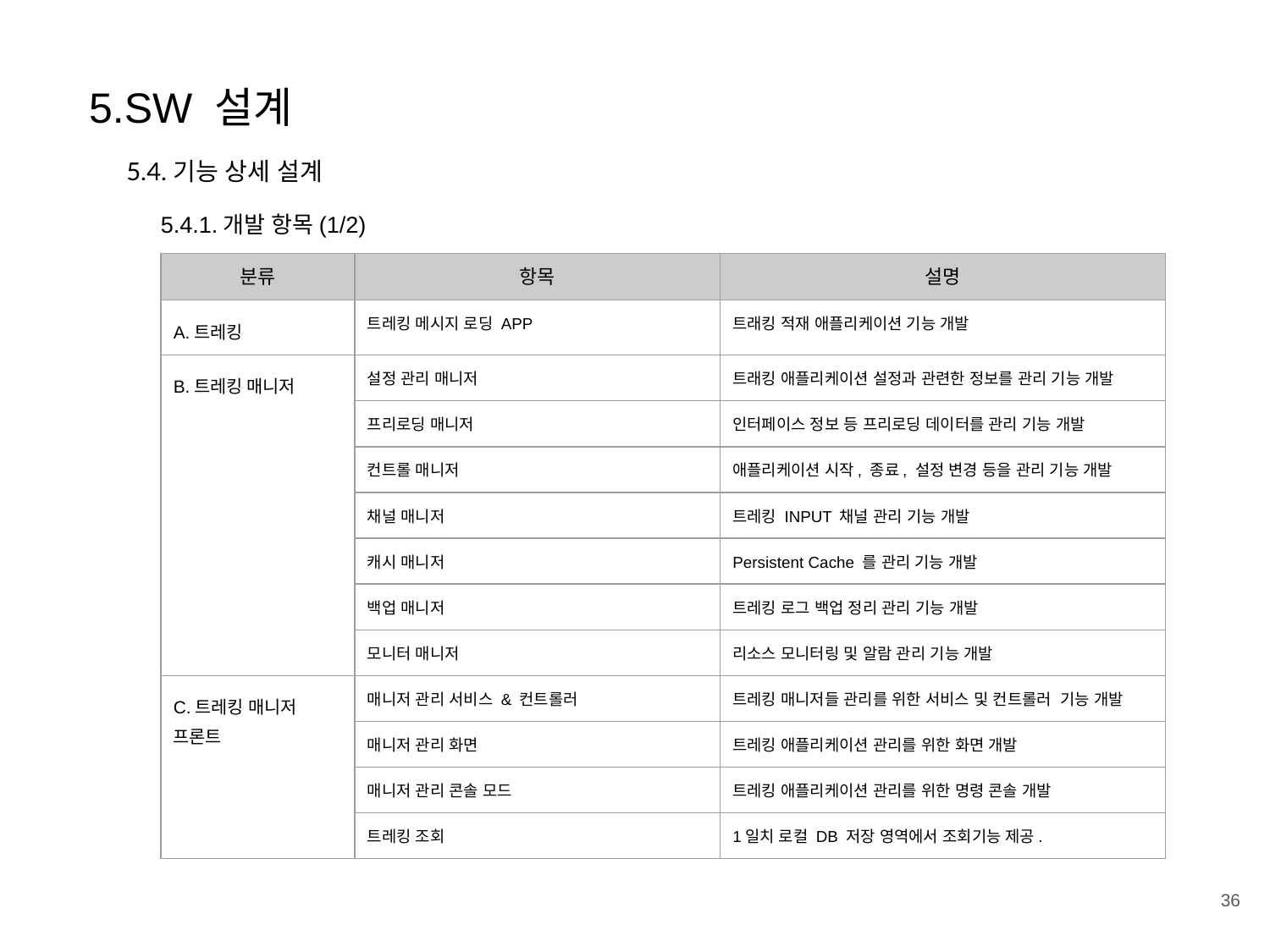

5.SW 설계
5.4.기능 상세 설계
5.4.1.개발 항목(1/2)

| 분류 | 항목 | 설명 |
| --- | --- | --- |
| A.트레킹 | 트레킹 메시지 로딩 APP | 트래킹 적재 애플리케이션 기능 개발 |
| B.트레킹 매니저 | 설정 관리 매니저 | 트래킹 애플리케이션 설정과 관련한 정보를 관리 기능 개발 |
|  | 프리로딩 매니저 | 인터페이스 정보 등 프리로딩 데이터를 관리 기능 개발 |
|  | 컨트롤 매니저 | 애플리케이션 시작, 종료, 설정 변경 등을 관리 기능 개발 |
|  | 채널 매니저 | 트레킹 INPUT 채널 관리 기능 개발 |
|  | 캐시 매니저 | Persistent Cache 를 관리 기능 개발 |
|  | 백업 매니저 | 트레킹 로그 백업 정리 관리 기능 개발 |
|  | 모니터 매니저 | 리소스 모니터링 및 알람 관리 기능 개발 |
| C.트레킹 매니저 프론트 | 매니저 관리 서비스 & 컨트롤러 | 트레킹 매니저들 관리를 위한 서비스 및 컨트롤러 기능 개발 |
|  | 매니저 관리 화면 | 트레킹 애플리케이션 관리를 위한 화면 개발 |
|  | 매니저 관리 콘솔 모드 | 트레킹 애플리케이션 관리를 위한 명령 콘솔 개발 |
|  | 트레킹 조회 | 1일치 로컬 DB 저장 영역에서 조회기능 제공. |
36